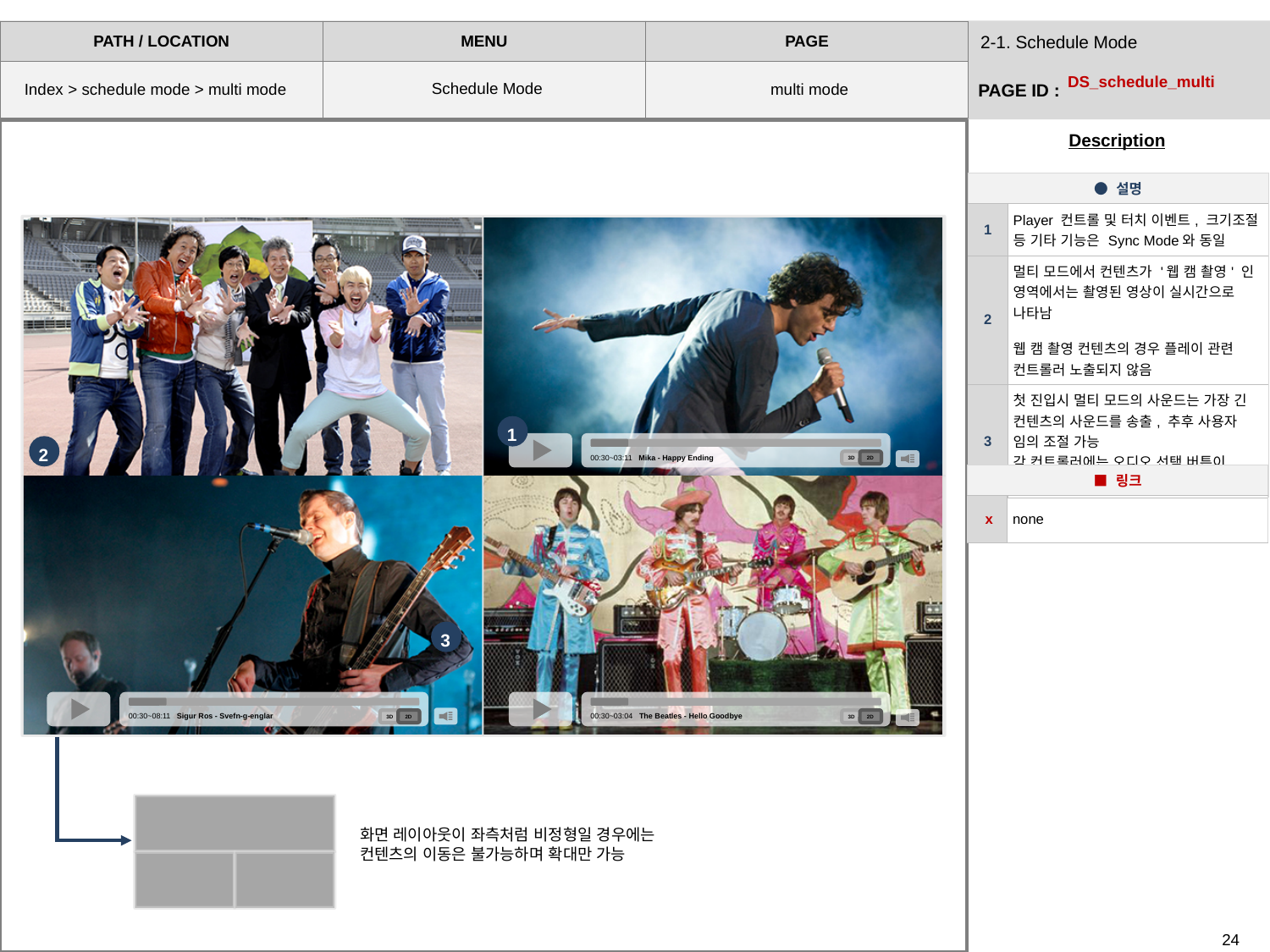

2-1. Schedule Mode
DS_schedule_multi
Schedule Mode
multi mode
Index > schedule mode > multi mode
| ● 설명 |  |
| --- | --- |
| 1 | Player 컨트롤 및 터치 이벤트, 크기조절 등 기타 기능은 Sync Mode와 동일 |
| 2 | 멀티 모드에서 컨텐츠가 '웹 캠 촬영' 인 영역에서는 촬영된 영상이 실시간으로 나타남 웹 캠 촬영 컨텐츠의 경우 플레이 관련 컨트롤러 노출되지 않음 |
| 3 | 첫 진입시 멀티 모드의 사운드는 가장 긴 컨텐츠의 사운드를 송출, 추후 사용자 임의 조절 가능 각 컨트롤러에는 오디오 선택 버튼이 있으며, 토글 방식으로 사용 |

1

2

00:30~03:11   Mika - Happy Ending
3D
2D

| ■ 링크 |  |
| --- | --- |
| x | none |
3

00:30~08:11   Sigur Ros - Svefn-g-englar
3D
2D

00:30~03:04   The Beatles - Hello Goodbye
3D
2D

화면 레이아웃이 좌측처럼 비정형일 경우에는
컨텐츠의 이동은 불가능하며 확대만 가능
24